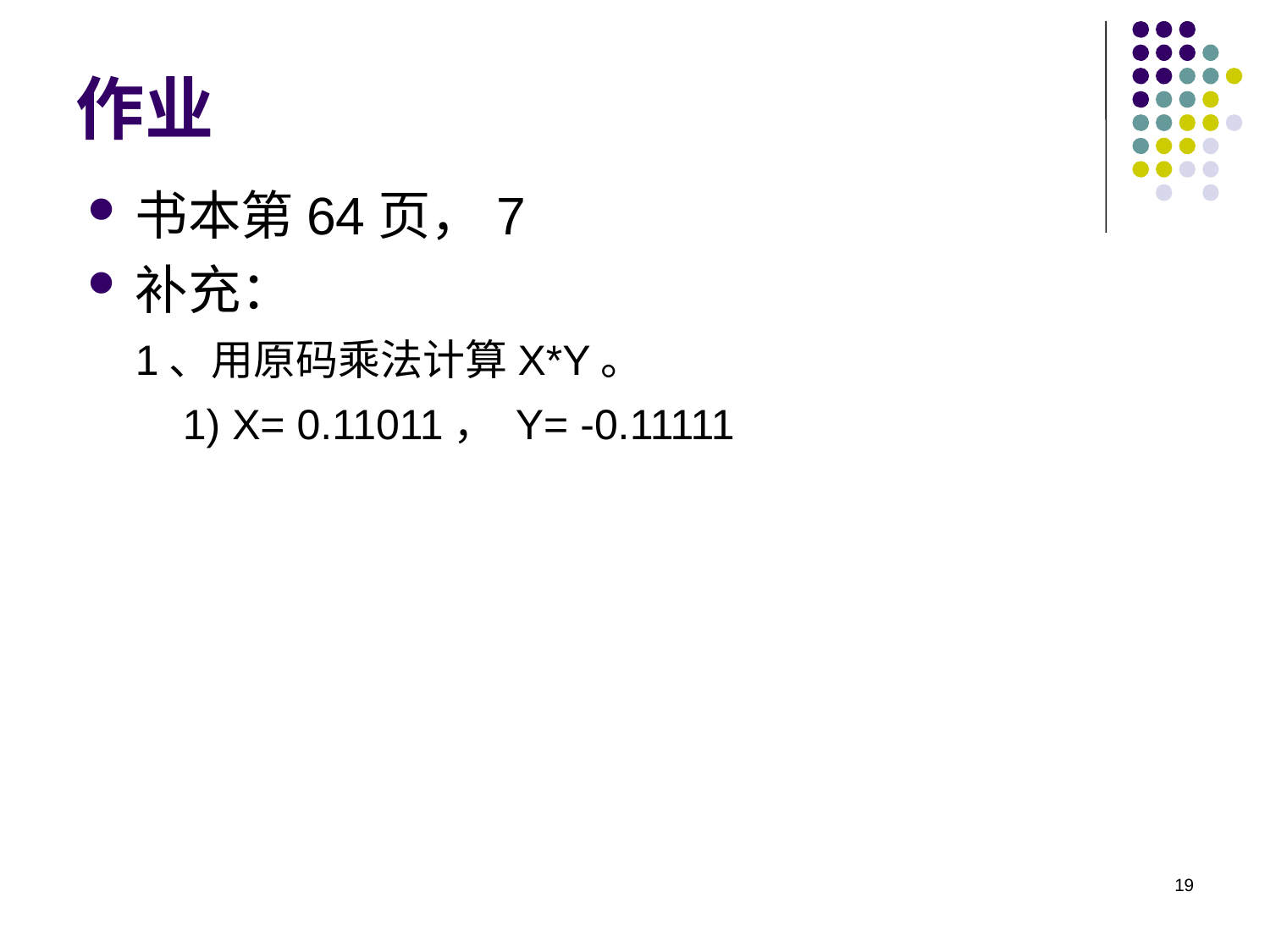

作业
书本第64页，7
补充：
1、用原码乘法计算X*Y。
    1) X= 0.11011， Y= -0.11111

19